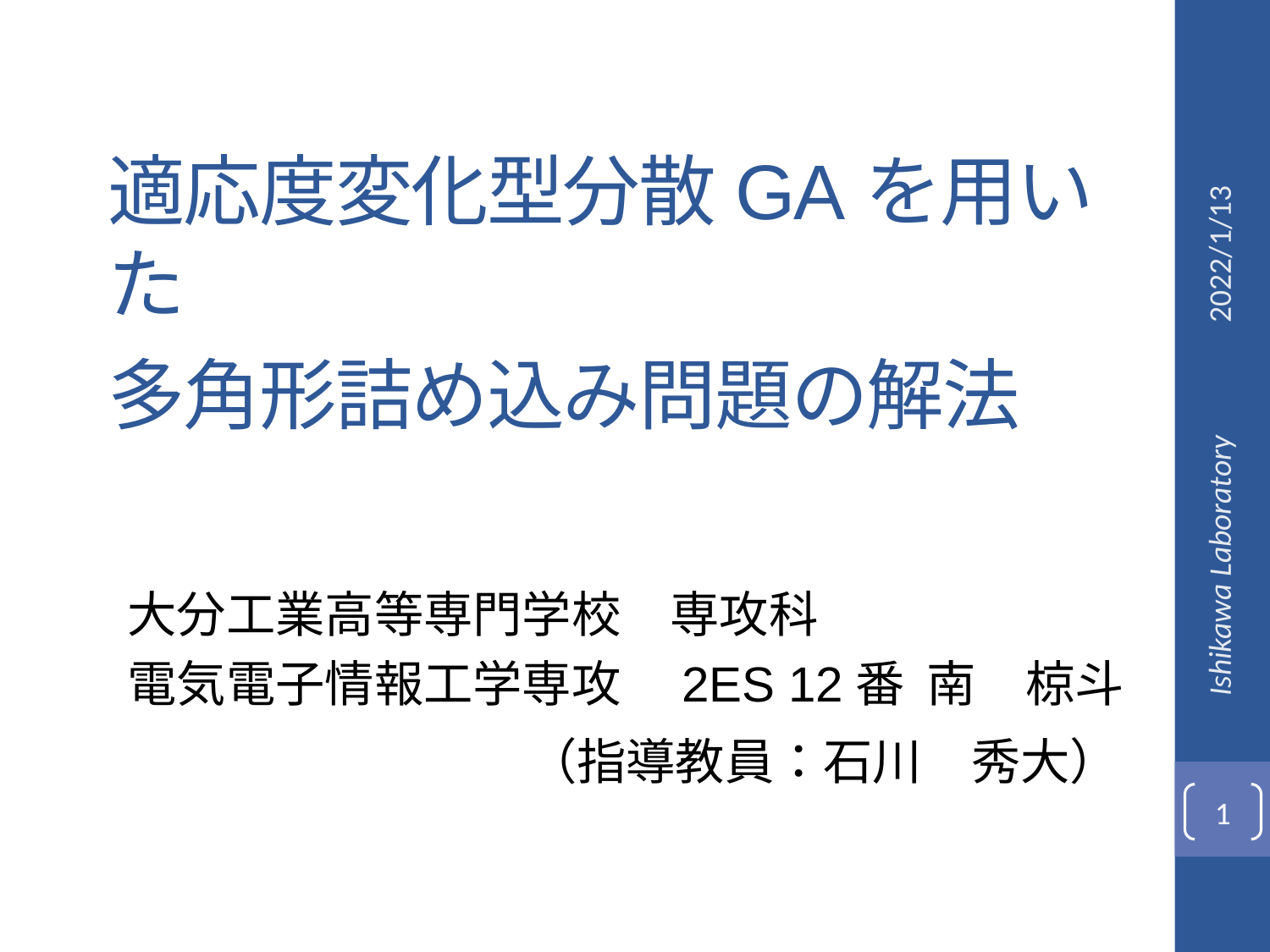

2022/1/13
# 適応度変化型分散GAを用いた
多角形詰め込み問題の解法
Ishikawa Laboratory
大分工業高等専門学校　専攻科
電気電子情報工学専攻　2ES 12番  南　椋斗
（指導教員：石川　秀大）
1